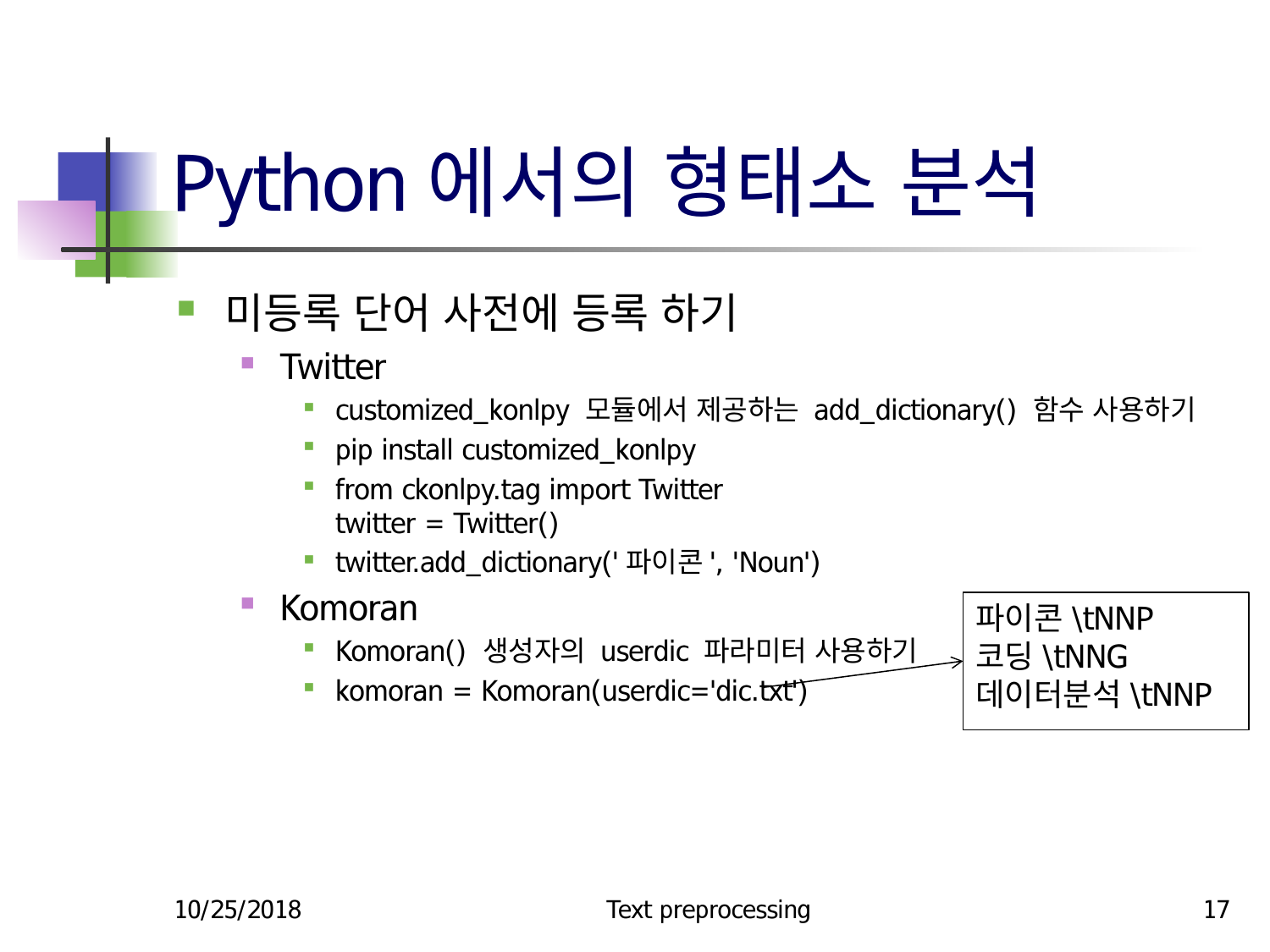

# Python에서의 형태소 분석
미등록 단어 사전에 등록 하기
Twitter
customized_konlpy 모듈에서 제공하는 add_dictionary() 함수 사용하기
pip install customized_konlpy
from ckonlpy.tag import Twitter
twitter = Twitter()
twitter.add_dictionary('파이콘', 'Noun')
Komoran
Komoran() 생성자의 userdic 파라미터 사용하기
komoran = Komoran(userdic='dic.txt')
파이콘\tNNP
코딩\tNNG
데이터분석\tNNP
10/25/2018
Text preprocessing
17